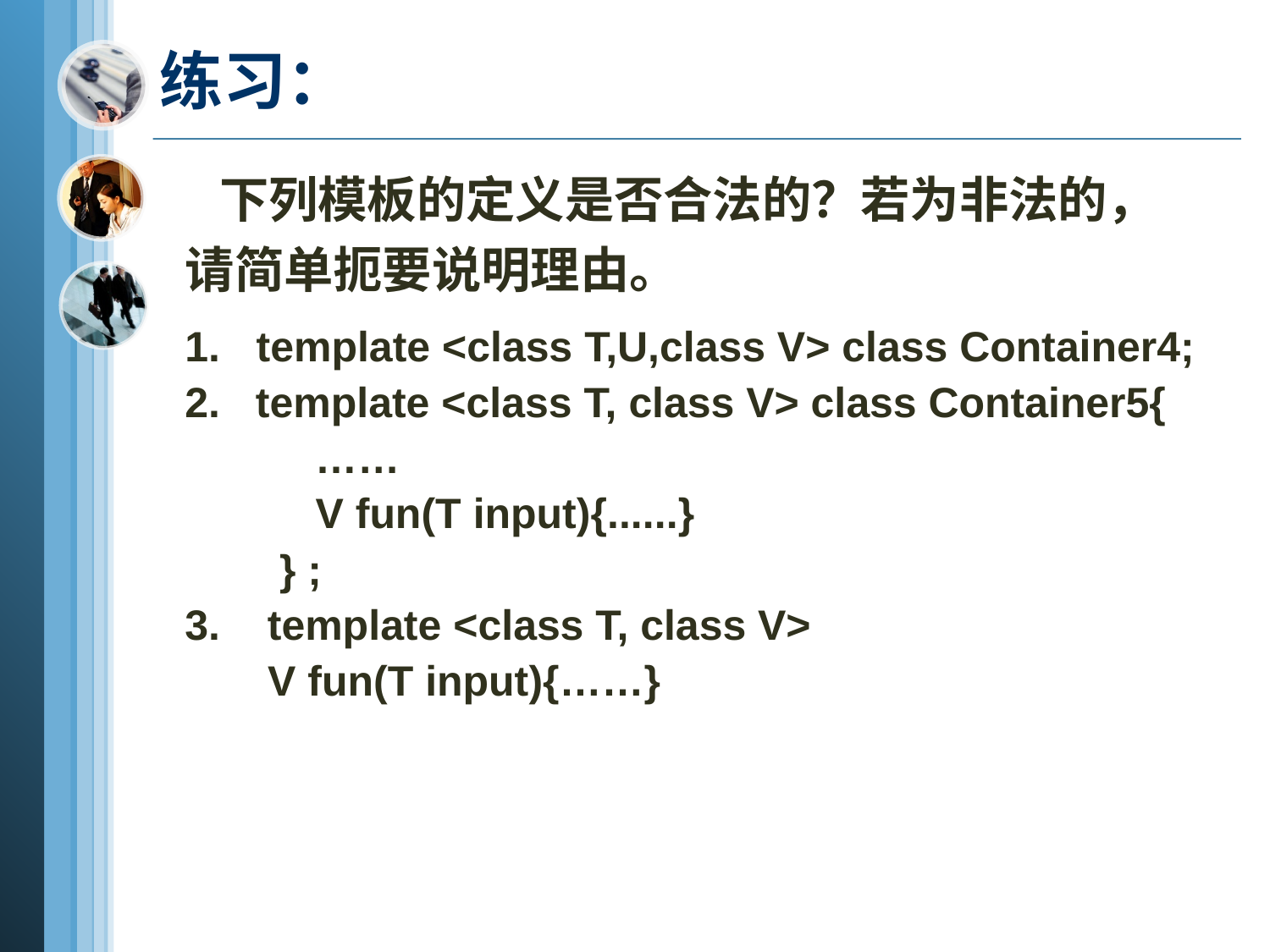

# 练习：
  下列模板的定义是否合法的？若为非法的，请简单扼要说明理由。
template <class T,U,class V> class Container4;
2.   template <class T, class V> class Container5{
	     ……
	     V fun(T input){......}
        } ;
3.    template <class T, class V>
       V fun(T input){……}